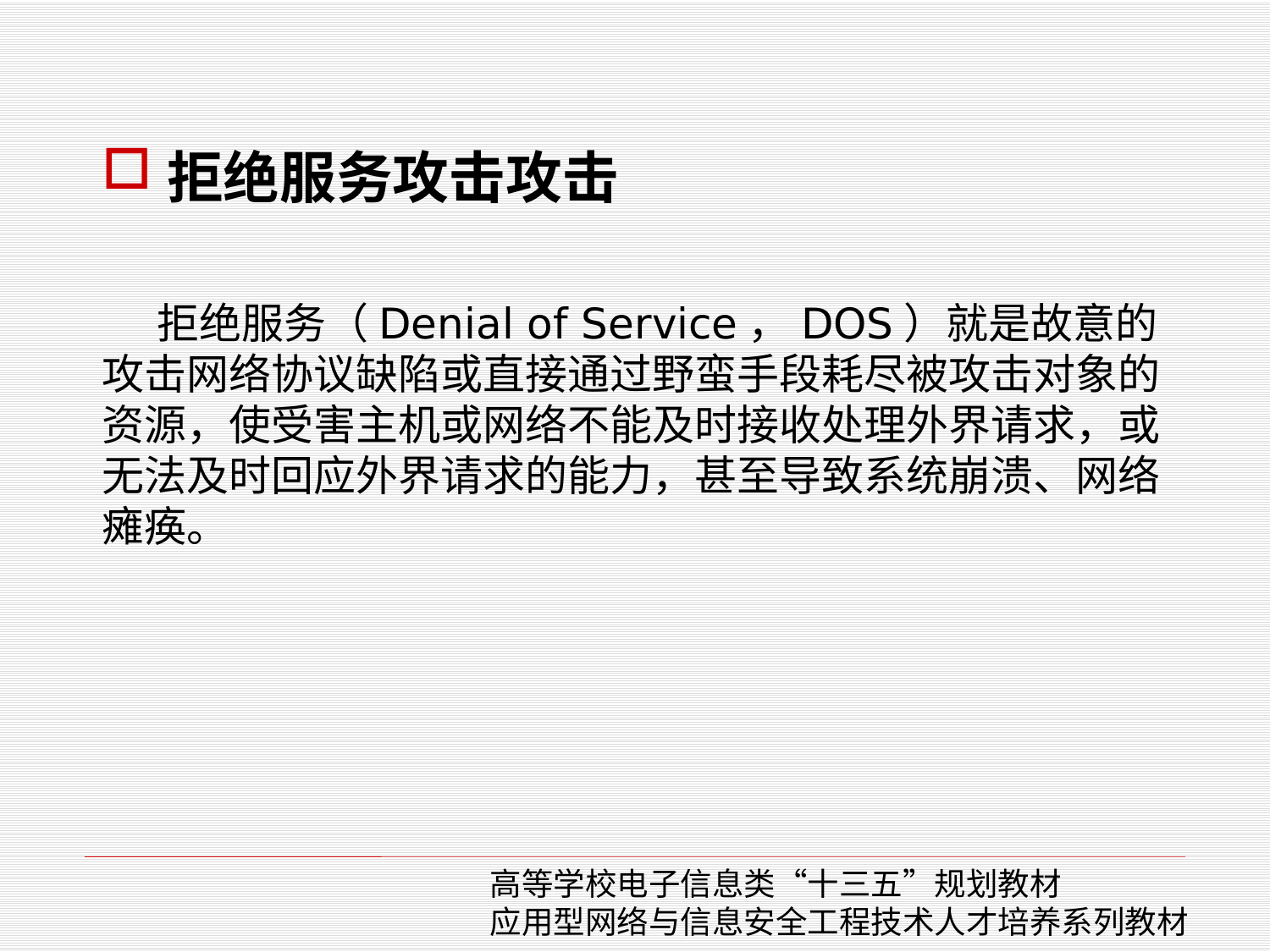

拒绝服务攻击攻击

      拒绝服务（Denial of Service，DOS）就是故意的攻击网络协议缺陷或直接通过野蛮手段耗尽被攻击对象的资源，使受害主机或网络不能及时接收处理外界请求，或无法及时回应外界请求的能力，甚至导致系统崩溃、网络瘫痪。
高等学校电子信息类“十三五”规划教材
应用型网络与信息安全工程技术人才培养系列教材